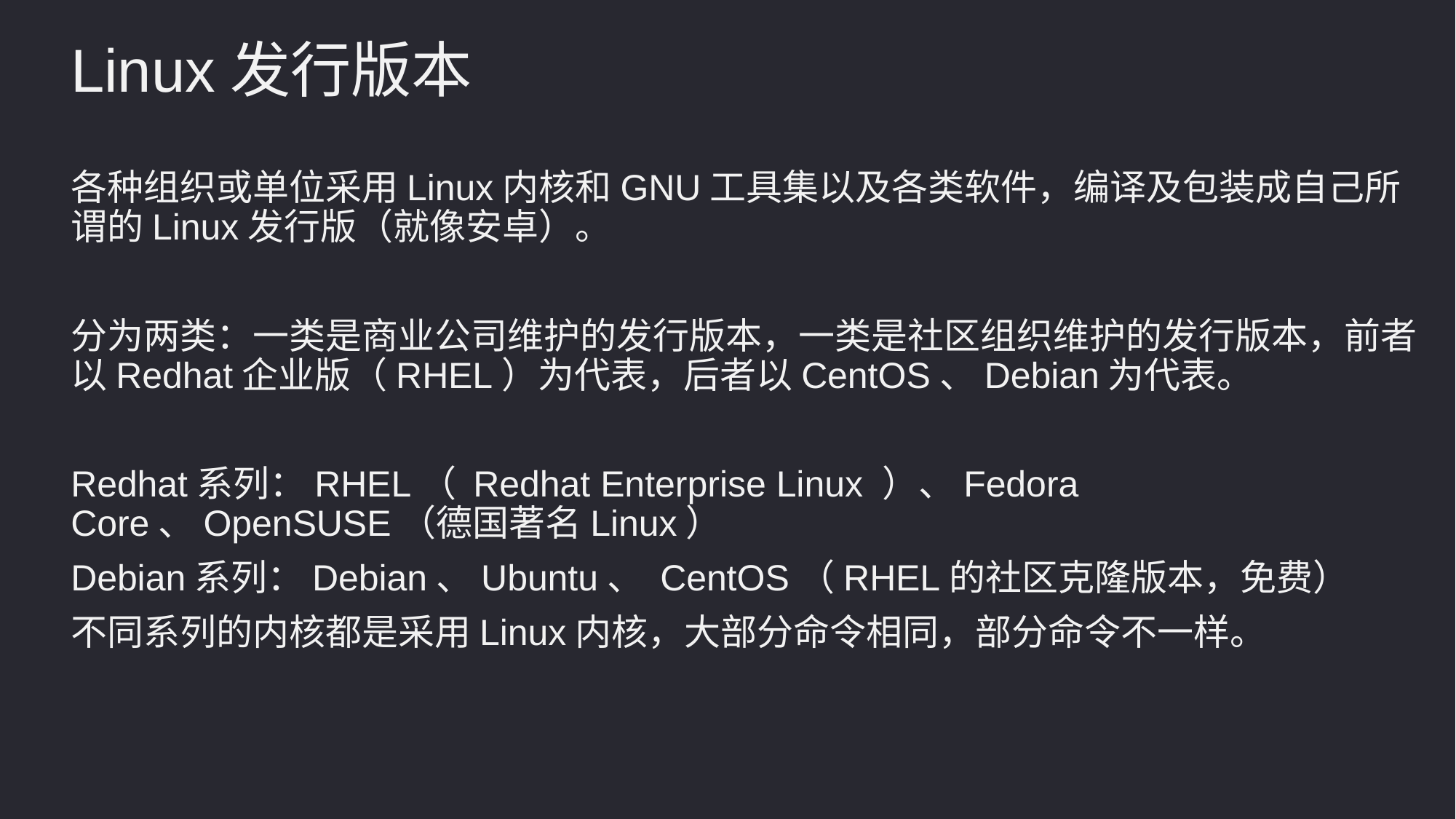

Linux发行版本
各种组织或单位采用Linux内核和GNU工具集以及各类软件，编译及包装成自己所谓的Linux发行版（就像安卓）。

分为两类：一类是商业公司维护的发行版本，一类是社区组织维护的发行版本，前者以Redhat企业版（RHEL）为代表，后者以CentOS、Debian为代表。

Redhat系列：RHEL（ Redhat Enterprise Linux ）、Fedora Core、OpenSUSE（德国著名Linux）
Debian系列：Debian、Ubuntu、 CentOS（RHEL的社区克隆版本，免费）
不同系列的内核都是采用Linux内核，大部分命令相同，部分命令不一样。